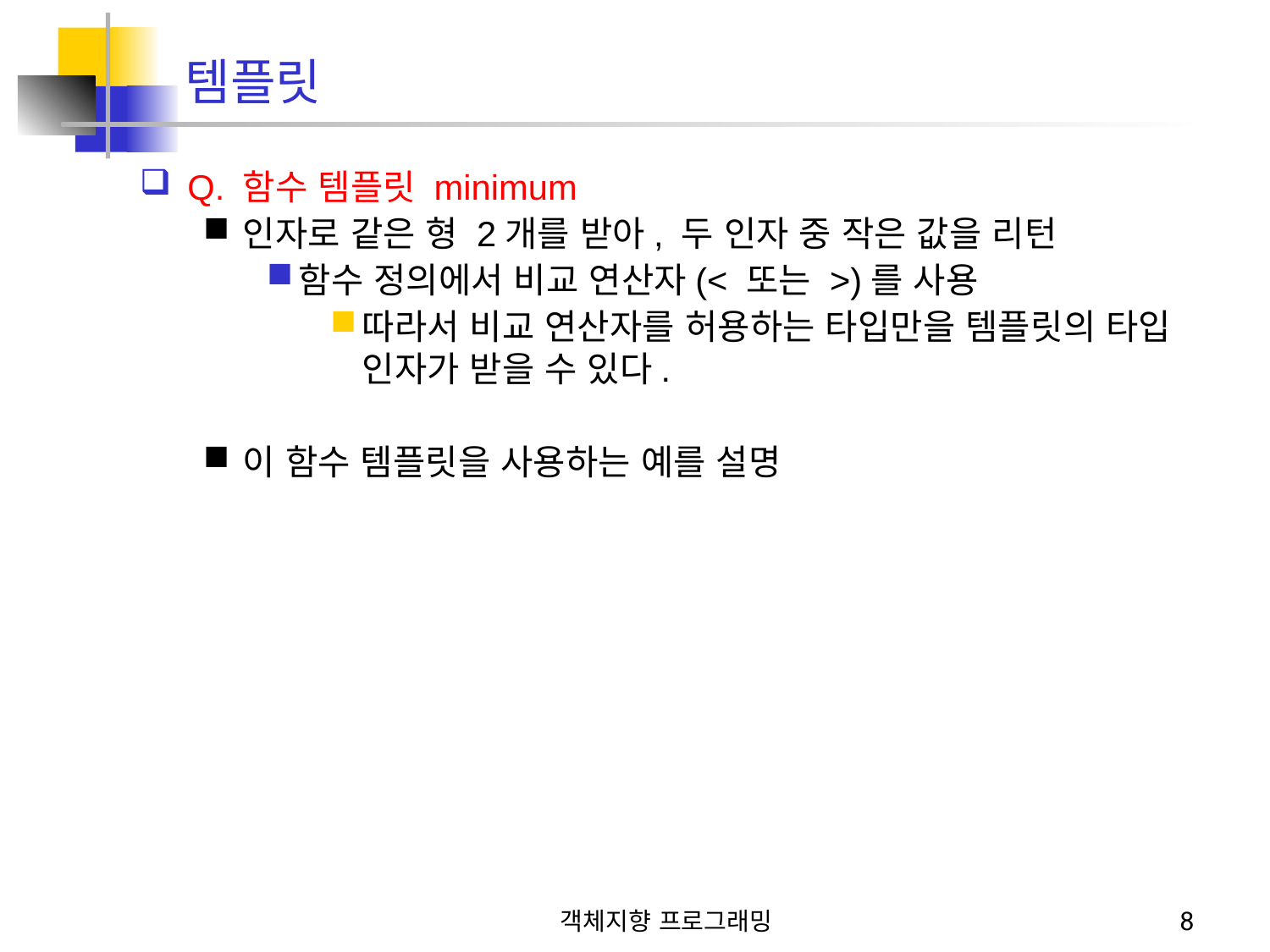

템플릿
Q. 함수 템플릿 minimum
인자로 같은 형 2개를 받아, 두 인자 중 작은 값을 리턴
함수 정의에서 비교 연산자(< 또는 >)를 사용
따라서 비교 연산자를 허용하는 타입만을 템플릿의 타입 인자가 받을 수 있다.

이 함수 템플릿을 사용하는 예를 설명

객체지향 프로그래밍
8